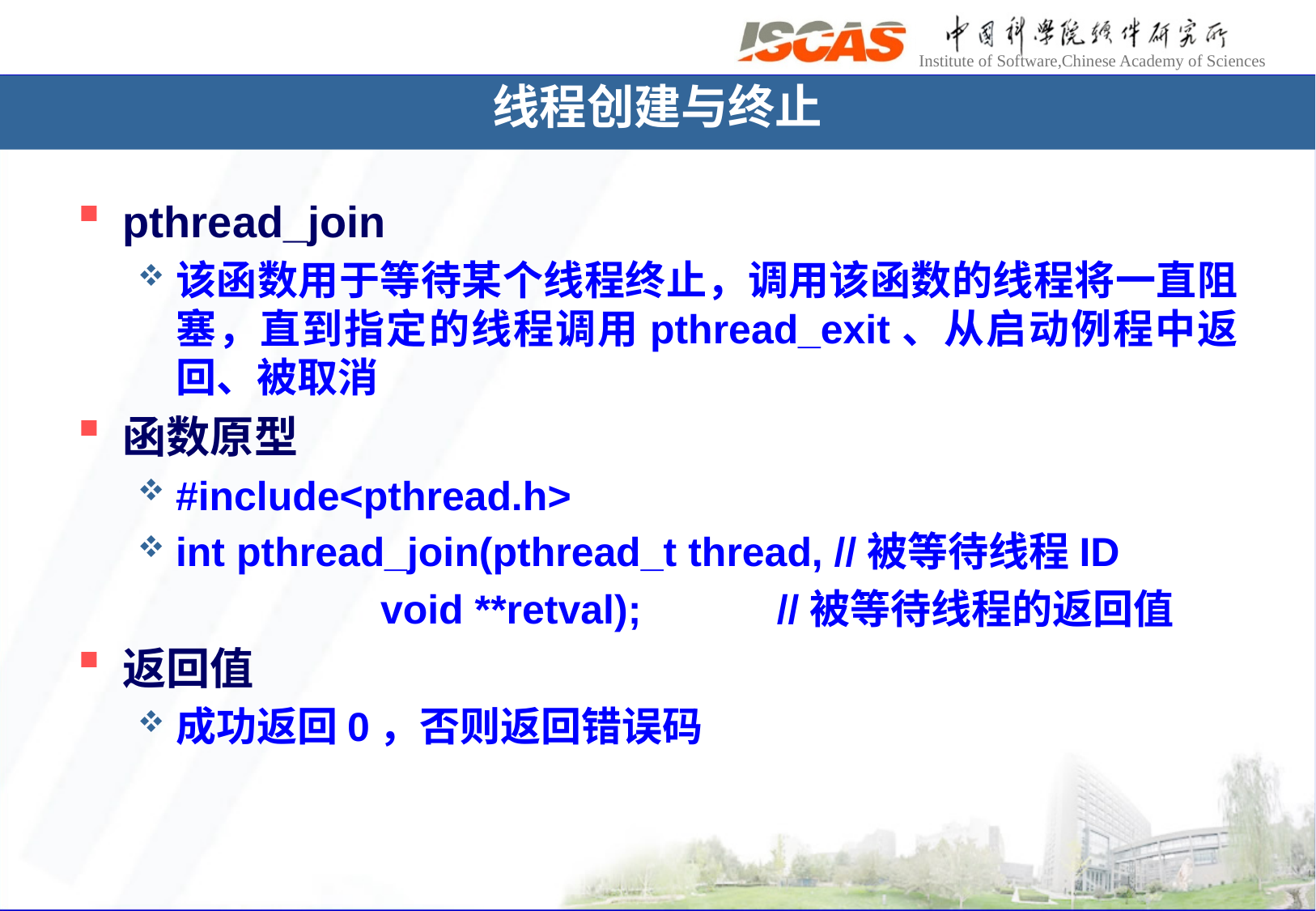

# 线程创建与终止
pthread_join
该函数用于等待某个线程终止，调用该函数的线程将一直阻塞，直到指定的线程调用pthread_exit、从启动例程中返回、被取消
函数原型
#include<pthread.h>
int pthread_join(pthread_t thread, //被等待线程ID
		void **retval);            //被等待线程的返回值
返回值
成功返回0，否则返回错误码